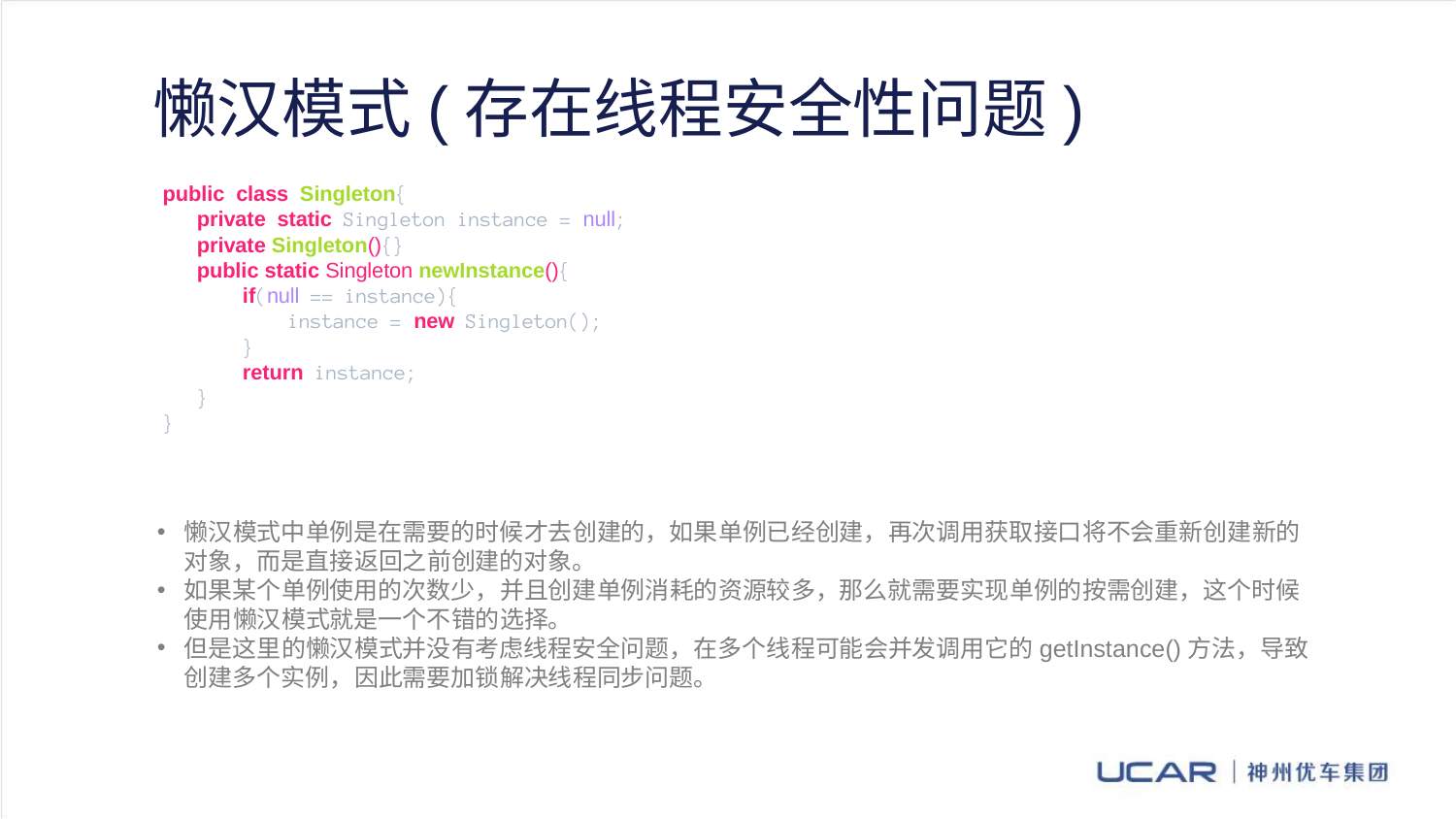

懒汉模式(存在线程安全性问题)
public class Singleton{  
   private static Singleton instance = null;  
   private Singleton(){}  
   public static Singleton newInstance(){  
       if(null == instance){  
           instance = new Singleton();  
       }  
       return instance;  
   }  
}
懒汉模式中单例是在需要的时候才去创建的，如果单例已经创建，再次调用获取接口将不会重新创建新的对象，而是直接返回之前创建的对象。
如果某个单例使用的次数少，并且创建单例消耗的资源较多，那么就需要实现单例的按需创建，这个时候使用懒汉模式就是一个不错的选择。
但是这里的懒汉模式并没有考虑线程安全问题，在多个线程可能会并发调用它的getInstance()方法，导致创建多个实例，因此需要加锁解决线程同步问题。